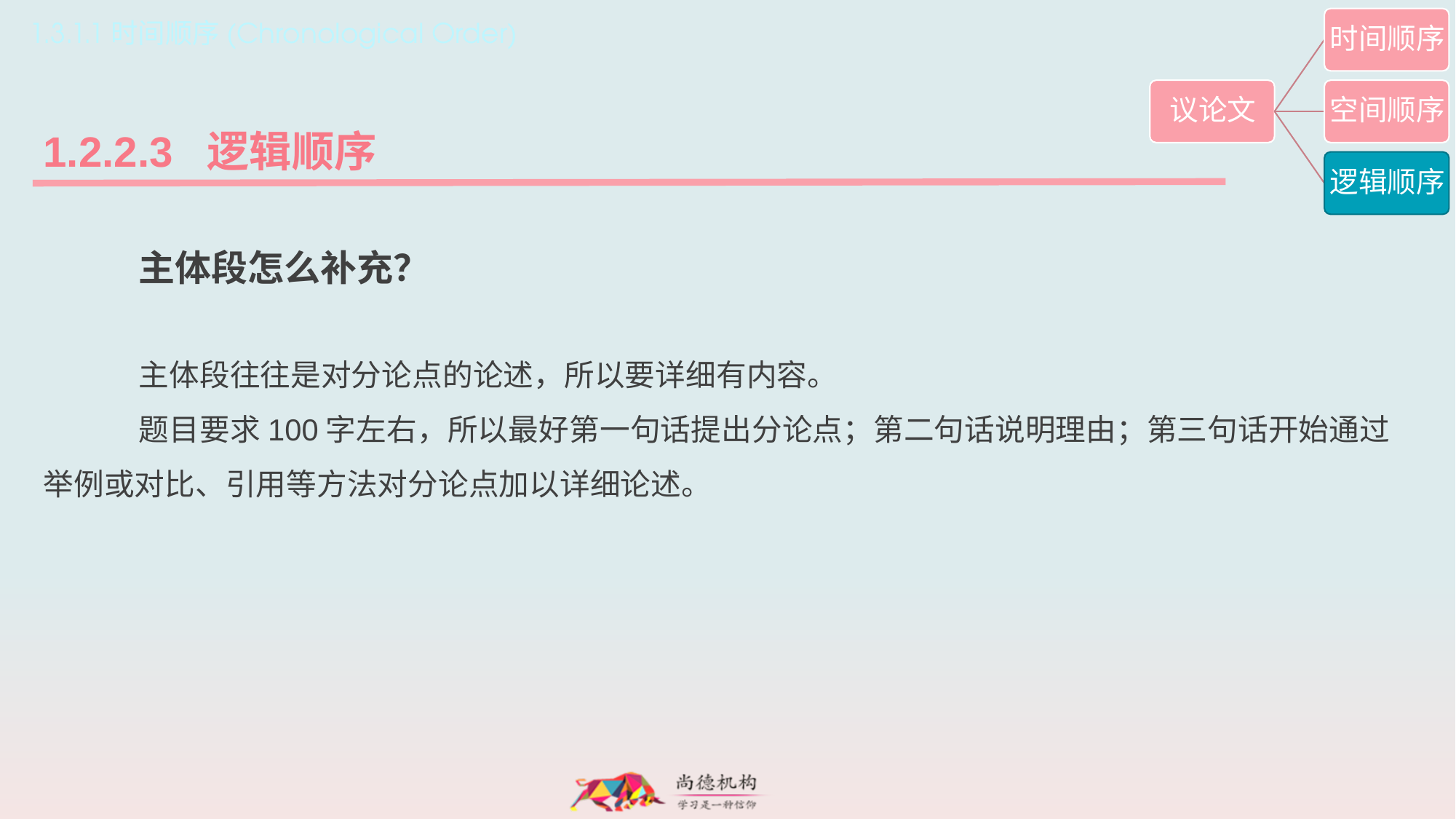

议论文

时间顺序

空间顺序

逻辑顺序
1.3.1.1时间顺序(Chronological Order)
1.2.2.3  逻辑顺序
主体段怎么补充？

主体段往往是对分论点的论述，所以要详细有内容。
题目要求100字左右，所以最好第一句话提出分论点；第二句话说明理由；第三句话开始通过举例或对比、引用等方法对分论点加以详细论述。